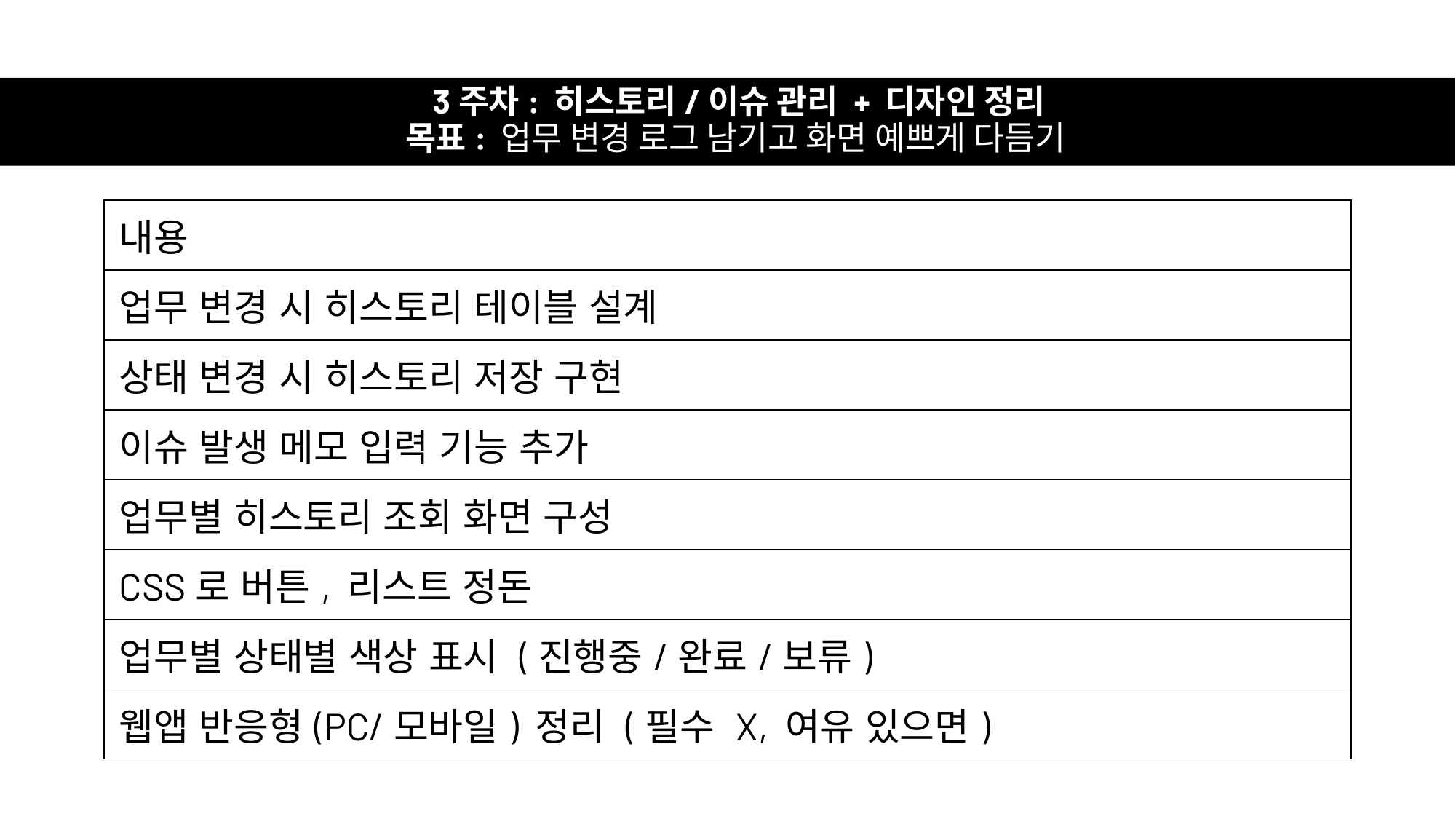

# 3주차: 히스토리/이슈 관리 + 디자인 정리
목표: 업무 변경 로그 남기고 화면 예쁘게 다듬기

| 내용 |
| --- |
| 업무 변경 시 히스토리 테이블 설계 |
| 상태 변경 시 히스토리 저장 구현 |
| 이슈 발생 메모 입력 기능 추가 |
| 업무별 히스토리 조회 화면 구성 |
| CSS로 버튼, 리스트 정돈 |
| 업무별 상태별 색상 표시 (진행중/완료/보류) |
| 웹앱 반응형(PC/모바일) 정리 (필수 X, 여유 있으면) |